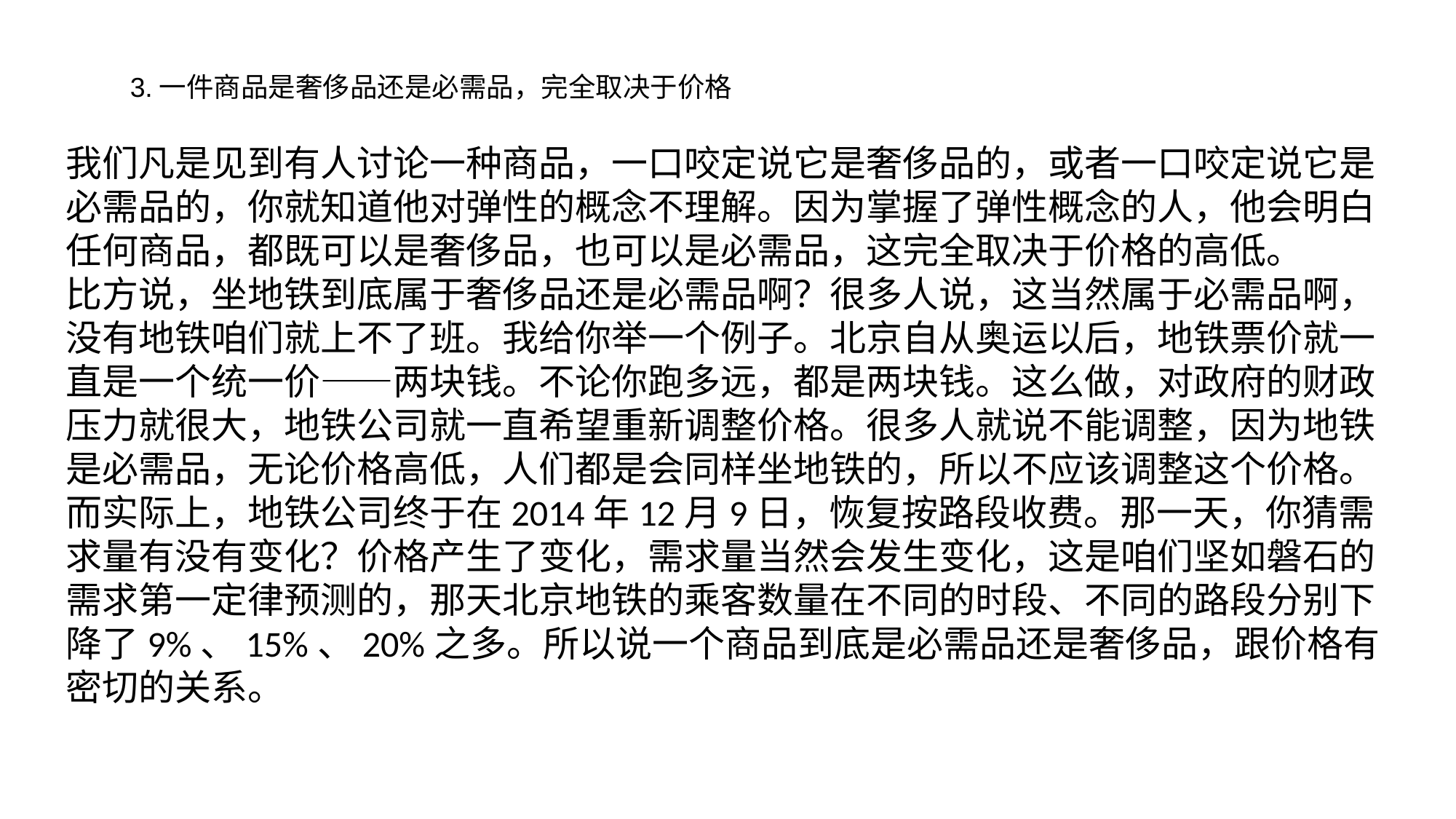

3.一件商品是奢侈品还是必需品，完全取决于价格
我们凡是见到有人讨论一种商品，一口咬定说它是奢侈品的，或者一口咬定说它是必需品的，你就知道他对弹性的概念不理解。因为掌握了弹性概念的人，他会明白任何商品，都既可以是奢侈品，也可以是必需品，这完全取决于价格的高低。
比方说，坐地铁到底属于奢侈品还是必需品啊？很多人说，这当然属于必需品啊，没有地铁咱们就上不了班。我给你举一个例子。北京自从奥运以后，地铁票价就一直是一个统一价——两块钱。不论你跑多远，都是两块钱。这么做，对政府的财政压力就很大，地铁公司就一直希望重新调整价格。很多人就说不能调整，因为地铁是必需品，无论价格高低，人们都是会同样坐地铁的，所以不应该调整这个价格。而实际上，地铁公司终于在2014年12月9日，恢复按路段收费。那一天，你猜需求量有没有变化？价格产生了变化，需求量当然会发生变化，这是咱们坚如磐石的需求第一定律预测的，那天北京地铁的乘客数量在不同的时段、不同的路段分别下降了9%、15%、20%之多。所以说一个商品到底是必需品还是奢侈品，跟价格有密切的关系。